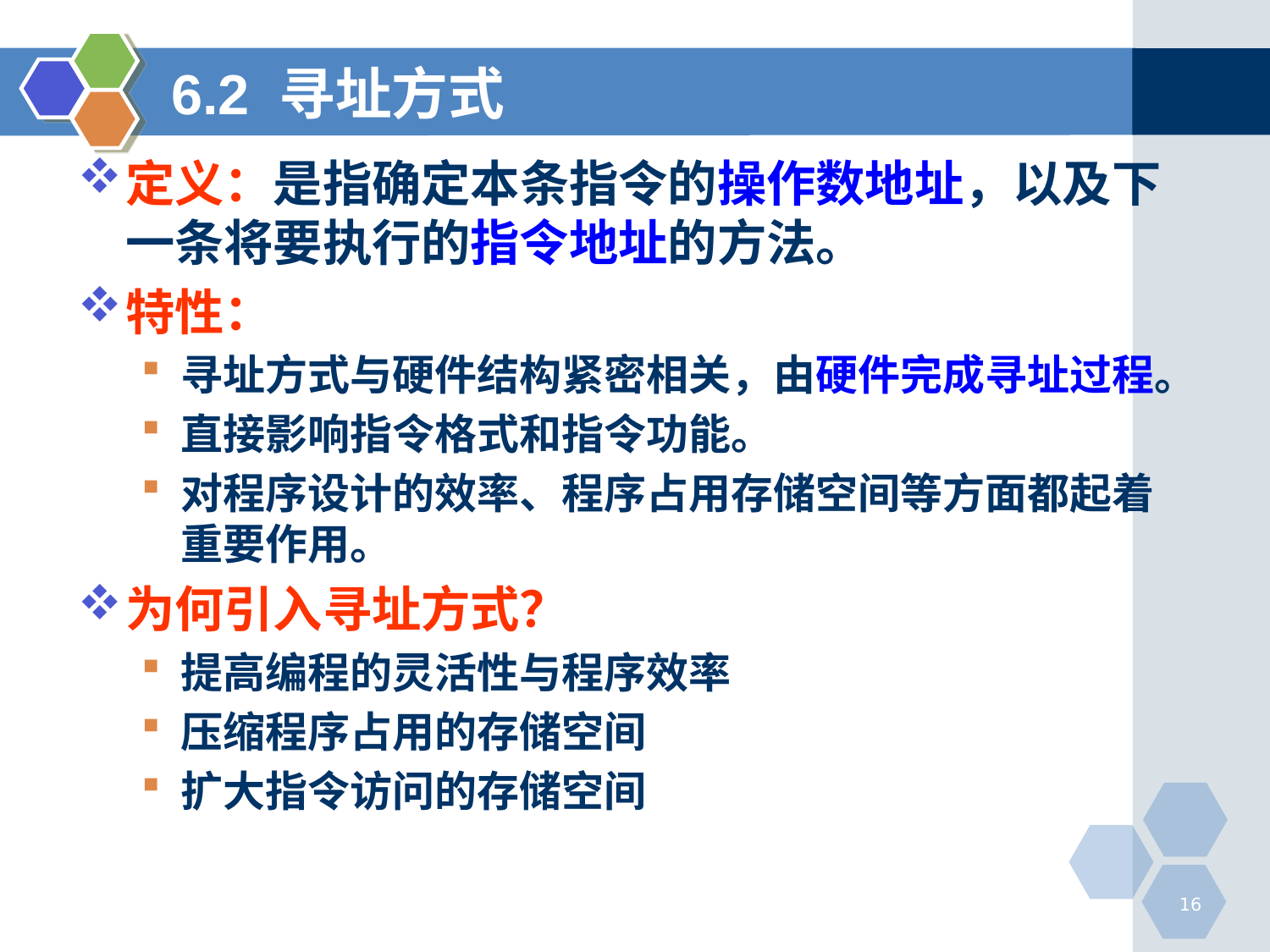

# 6.2 寻址方式
定义：是指确定本条指令的操作数地址，以及下一条将要执行的指令地址的方法。
特性：
寻址方式与硬件结构紧密相关，由硬件完成寻址过程。
直接影响指令格式和指令功能。
对程序设计的效率、程序占用存储空间等方面都起着重要作用。
为何引入寻址方式？
提高编程的灵活性与程序效率
压缩程序占用的存储空间
扩大指令访问的存储空间
16